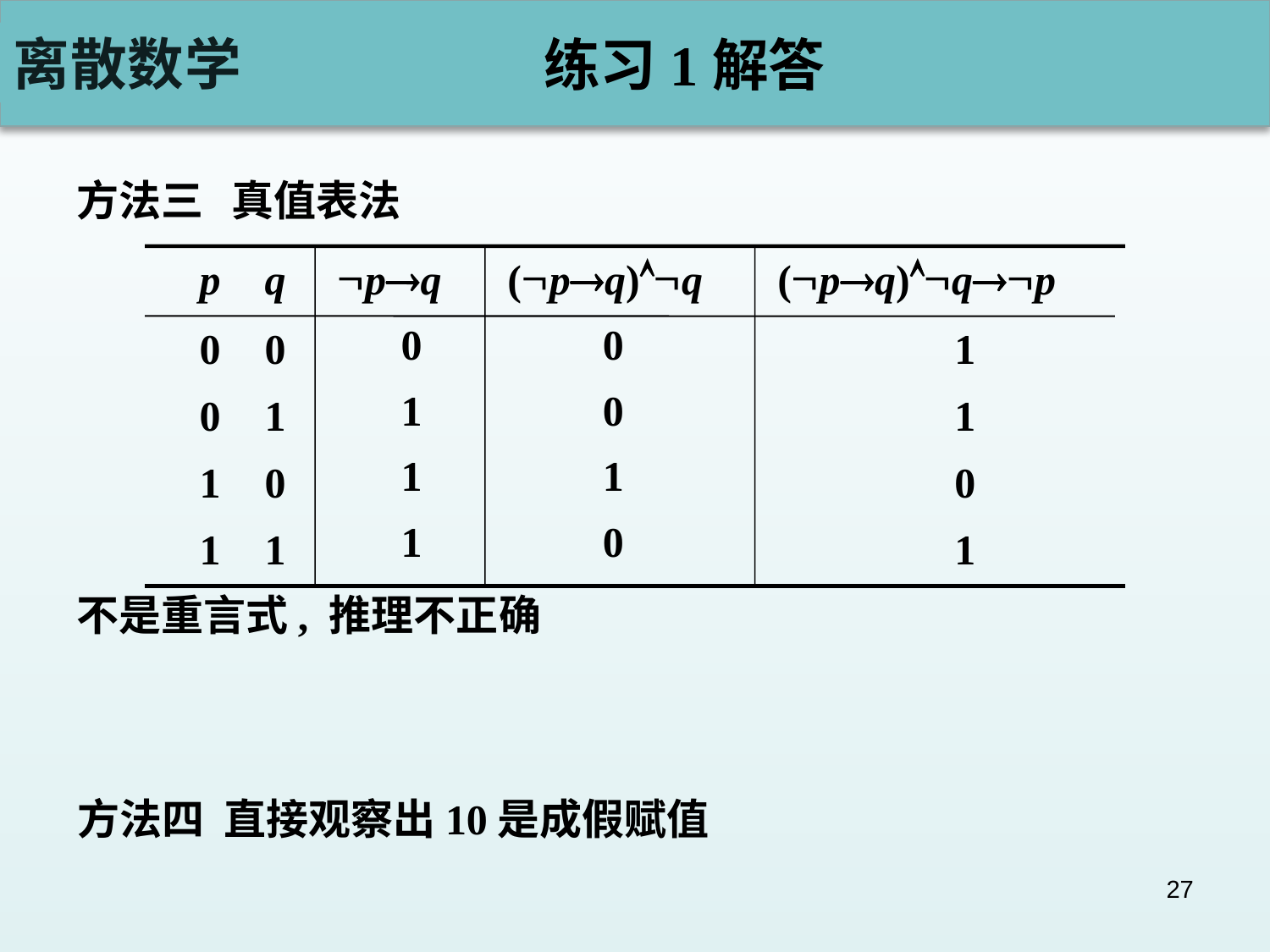

# 练习1解答
方法三   真值表法

不是重言式, 推理不正确
p

q

¬p→q
      0
      1
      1
      1

(¬p→q)∧¬q
         0
         0
         1
         0

(¬p→q)∧¬q→¬p

0

0
1

0

1
1

1

0
0

1

1
1

方法四  直接观察出10是成假赋值
27